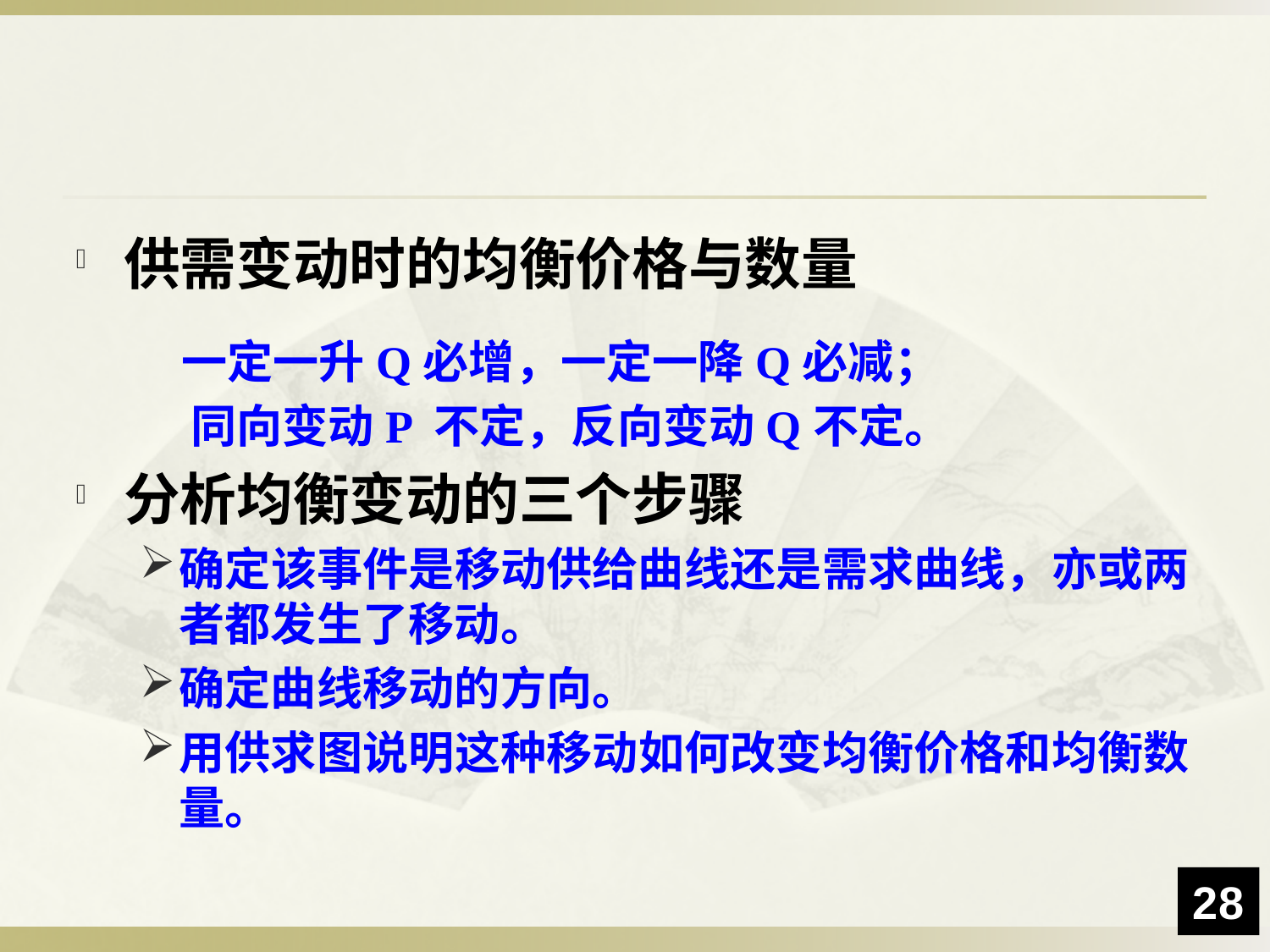

供需变动时的均衡价格与数量
          一定一升Q必增，一定一降Q必减；
          同向变动P 不定，反向变动Q不定。
分析均衡变动的三个步骤
确定该事件是移动供给曲线还是需求曲线，亦或两者都发生了移动。
确定曲线移动的方向。
用供求图说明这种移动如何改变均衡价格和均衡数量。
28